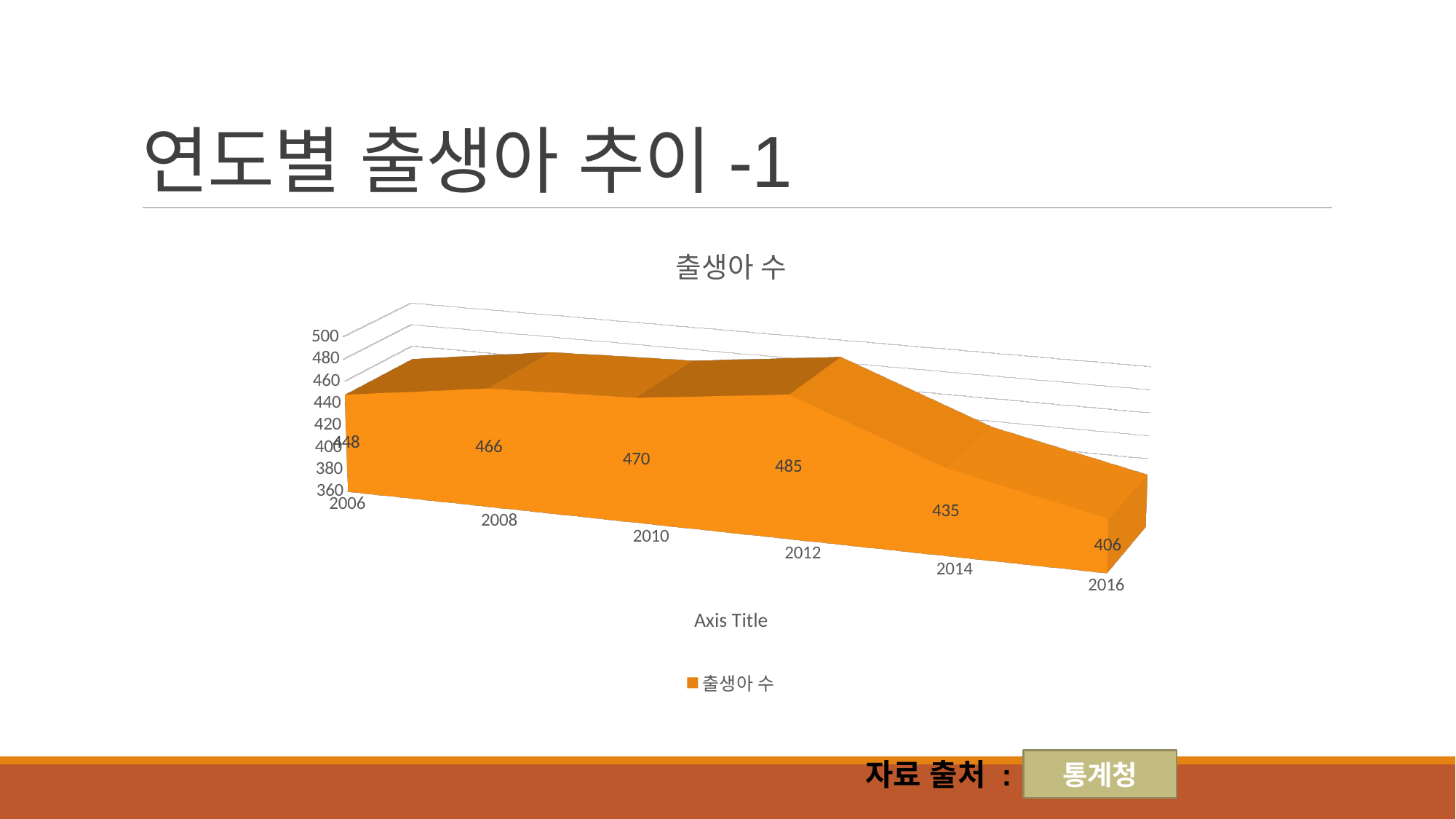

# 연도별 출생아 추이-1

[unsupported chart]

자료 출처 :
통계청